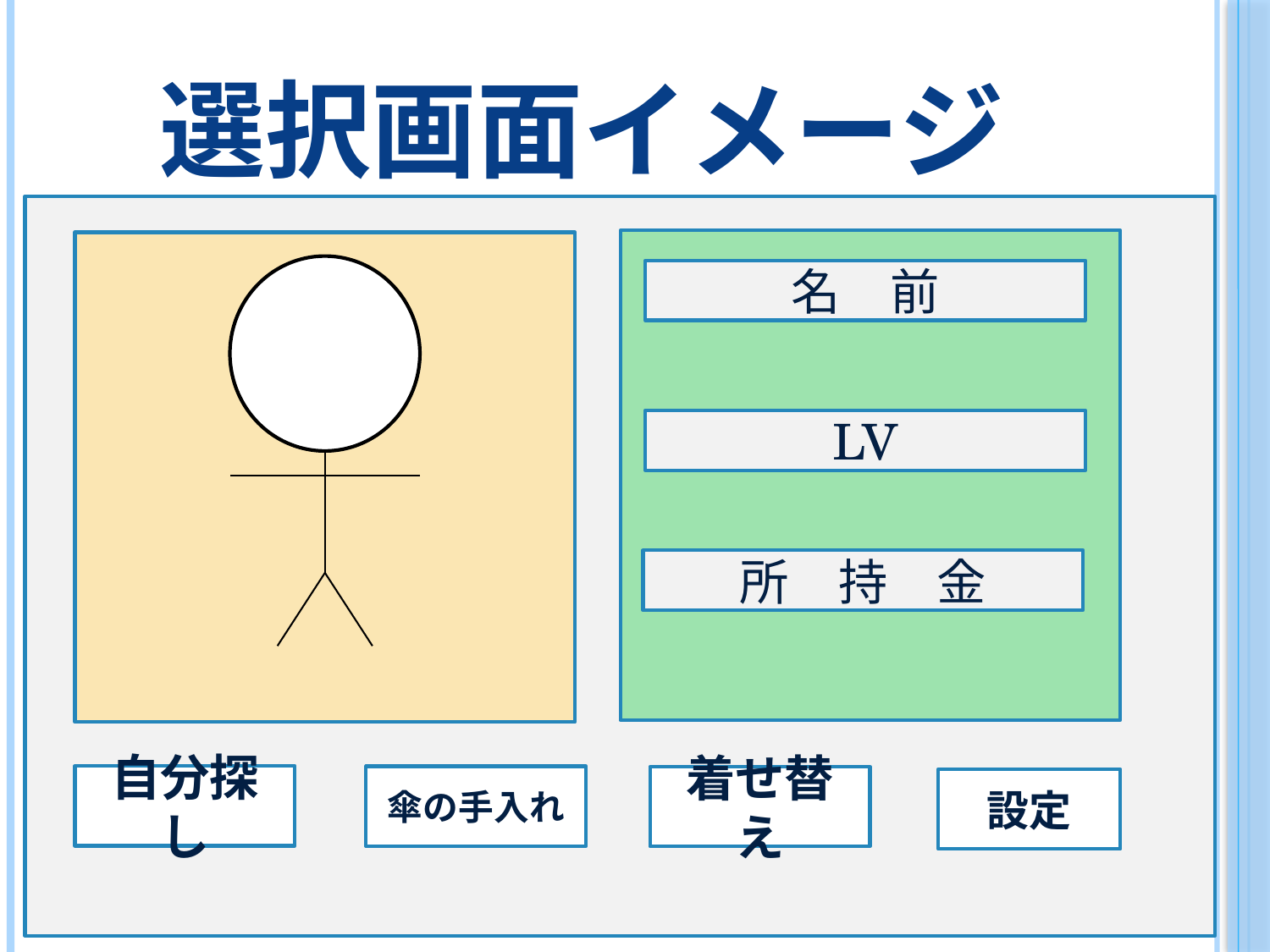

# 選択画面イメージ

名　前
LV
所　持　金
自分探し
傘の手入れ
着せ替え
設定